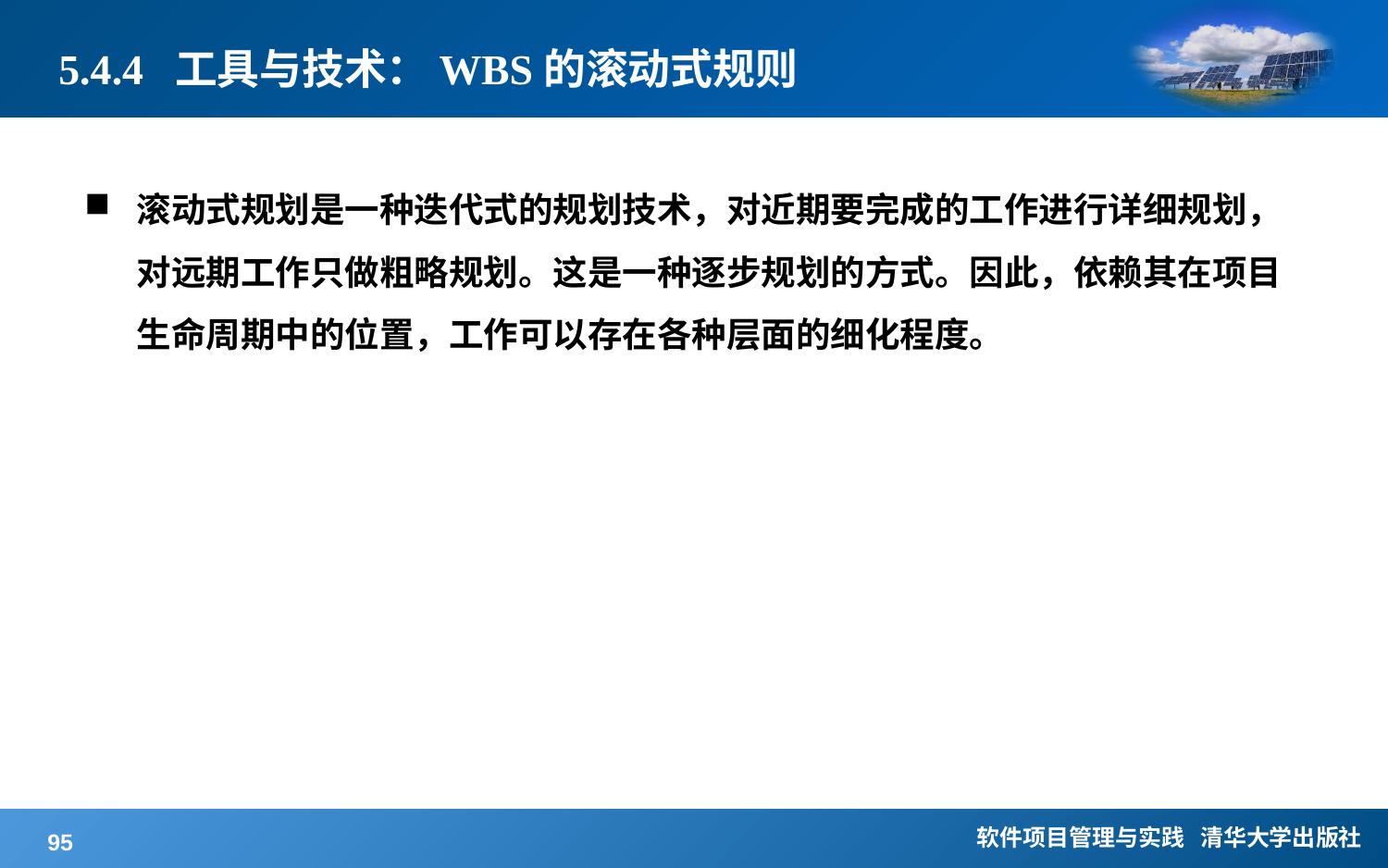

# 5.4.4  工具与技术：WBS的滚动式规则
滚动式规划是一种迭代式的规划技术，对近期要完成的工作进行详细规划，对远期工作只做粗略规划。这是一种逐步规划的方式。因此，依赖其在项目生命周期中的位置，工作可以存在各种层面的细化程度。